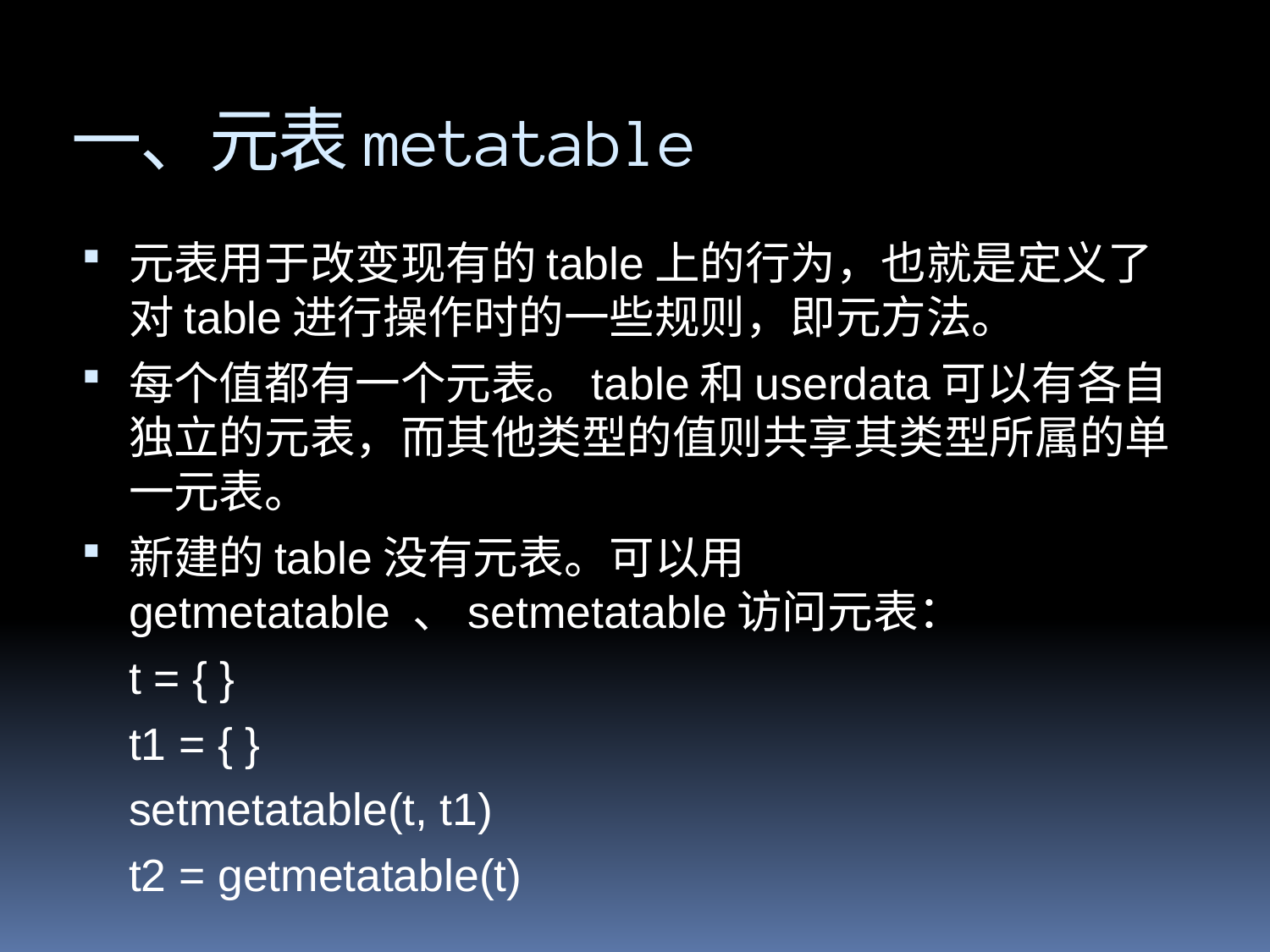

# 一、元表metatable
元表用于改变现有的table上的行为，也就是定义了对table进行操作时的一些规则，即元方法。
每个值都有一个元表。table和userdata可以有各自独立的元表，而其他类型的值则共享其类型所属的单一元表。
新建的table没有元表。可以用getmetatable 、setmetatable访问元表：
		t = { }
		t1 = { }
		setmetatable(t, t1)
		t2 = getmetatable(t)